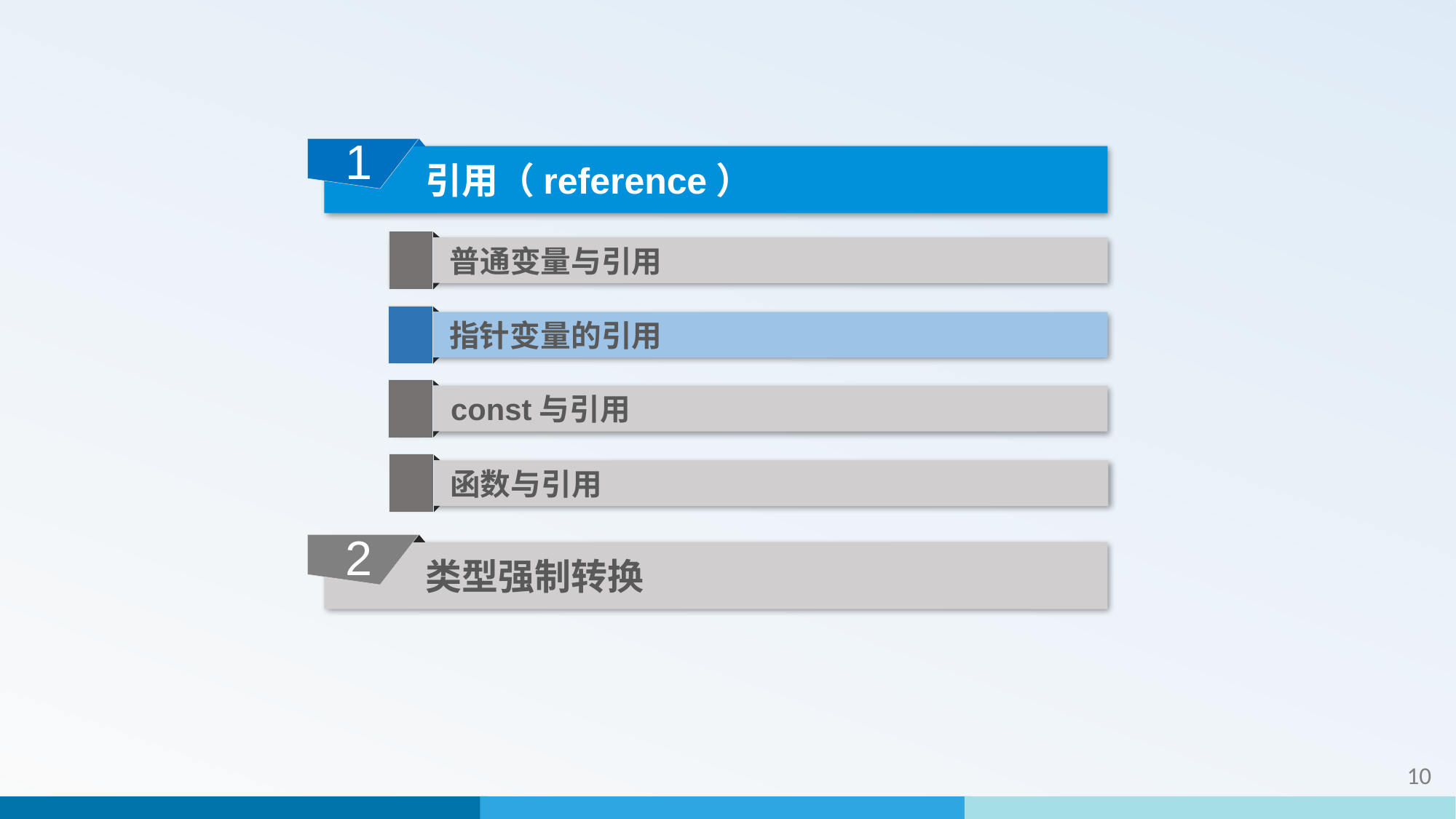

1

          引用（reference）

      普通变量与引用

      指针变量的引用

      const与引用

      函数与引用

2

          类型强制转换